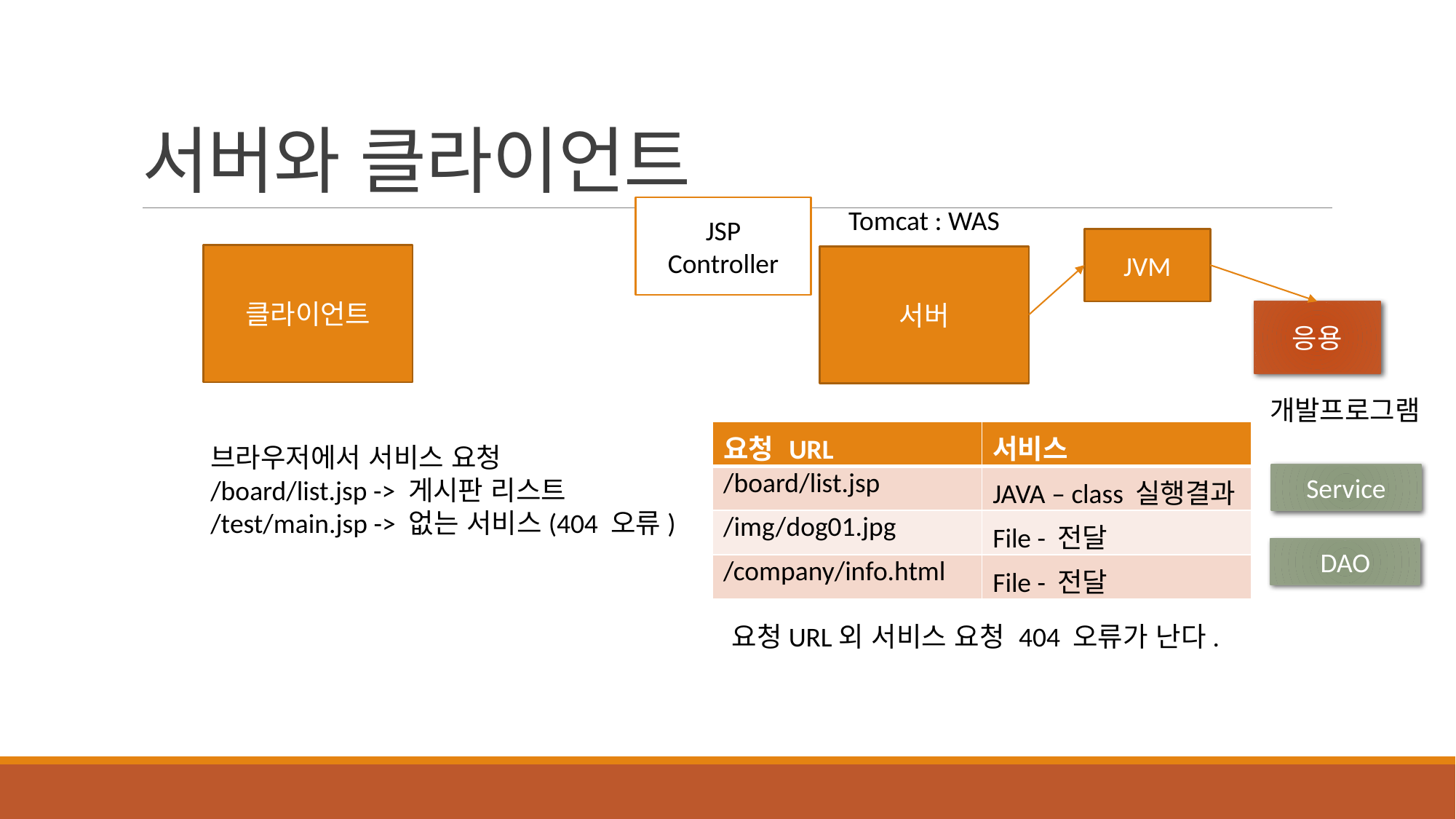

# 서버와 클라이언트
JSP
Controller
Tomcat : WAS
JVM
클라이언트
서버
응용
개발프로그램
| 요청 URL | 서비스 |
| --- | --- |
| /board/list.jsp | JAVA – class 실행결과 |
| /img/dog01.jpg | File - 전달 |
| /company/info.html | File - 전달 |
브라우저에서 서비스 요청
/board/list.jsp -> 게시판 리스트
/test/main.jsp -> 없는 서비스(404 오류)
Service
DAO
요청URL외 서비스 요청 404 오류가 난다.